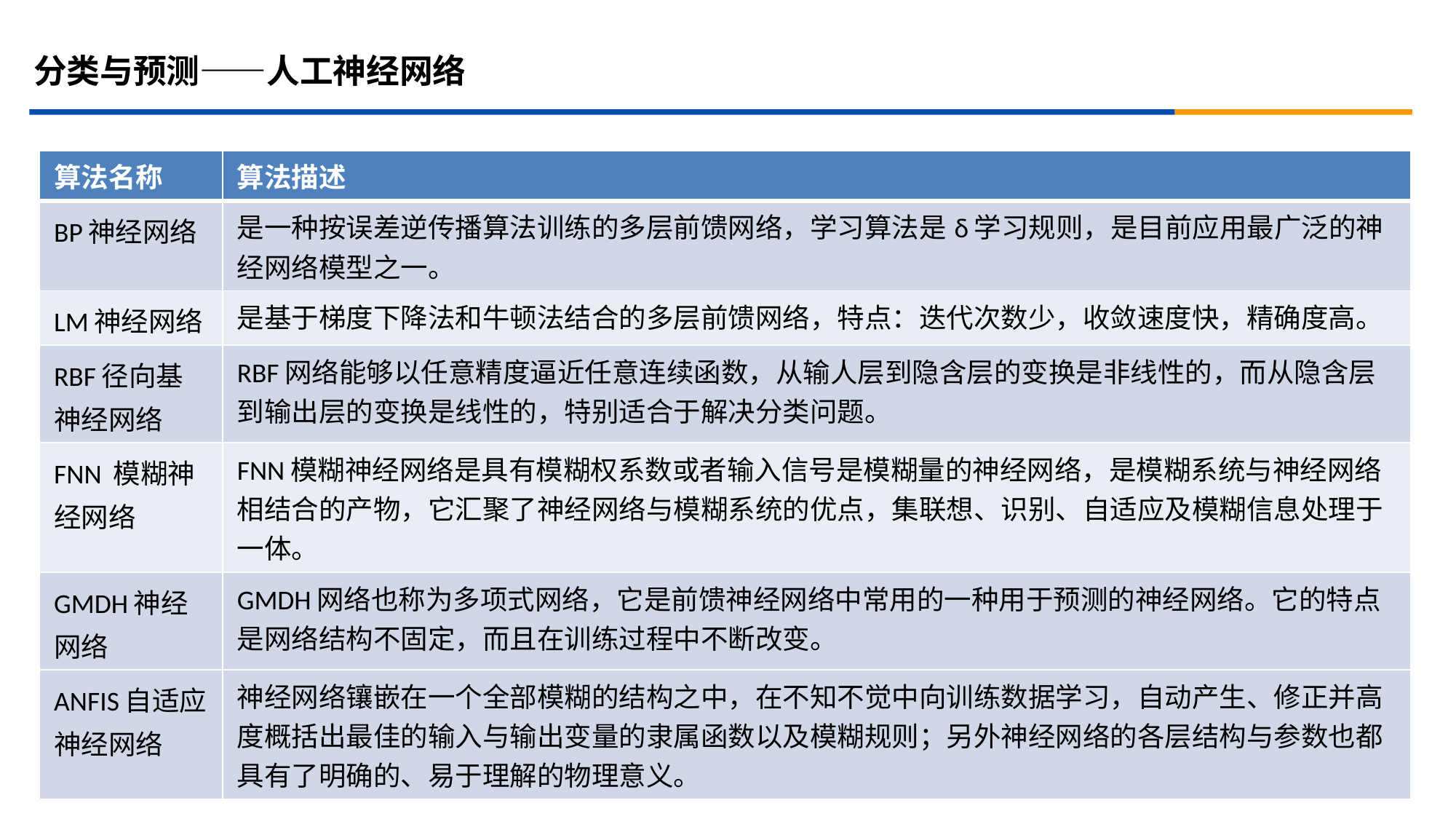

分类与预测——人工神经网络
| 算法名称 | 算法描述 |
| --- | --- |
| BP神经网络 | 是一种按误差逆传播算法训练的多层前馈网络，学习算法是δ学习规则，是目前应用最广泛的神经网络模型之一。 |
| LM神经网络 | 是基于梯度下降法和牛顿法结合的多层前馈网络，特点：迭代次数少，收敛速度快，精确度高。 |
| RBF径向基神经网络 | RBF网络能够以任意精度逼近任意连续函数，从输人层到隐含层的变换是非线性的，而从隐含层到输出层的变换是线性的，特别适合于解决分类问题。 |
| FNN 模糊神经网络 | FNN模糊神经网络是具有模糊权系数或者输入信号是模糊量的神经网络，是模糊系统与神经网络相结合的产物，它汇聚了神经网络与模糊系统的优点，集联想、识别、自适应及模糊信息处理于一体。 |
| GMDH神经网络 | GMDH网络也称为多项式网络，它是前馈神经网络中常用的一种用于预测的神经网络。它的特点是网络结构不固定，而且在训练过程中不断改变。 |
| ANFIS自适应神经网络 | 神经网络镶嵌在一个全部模糊的结构之中，在不知不觉中向训练数据学习，自动产生、修正并高度概括出最佳的输入与输出变量的隶属函数以及模糊规则；另外神经网络的各层结构与参数也都具有了明确的、易于理解的物理意义。 |